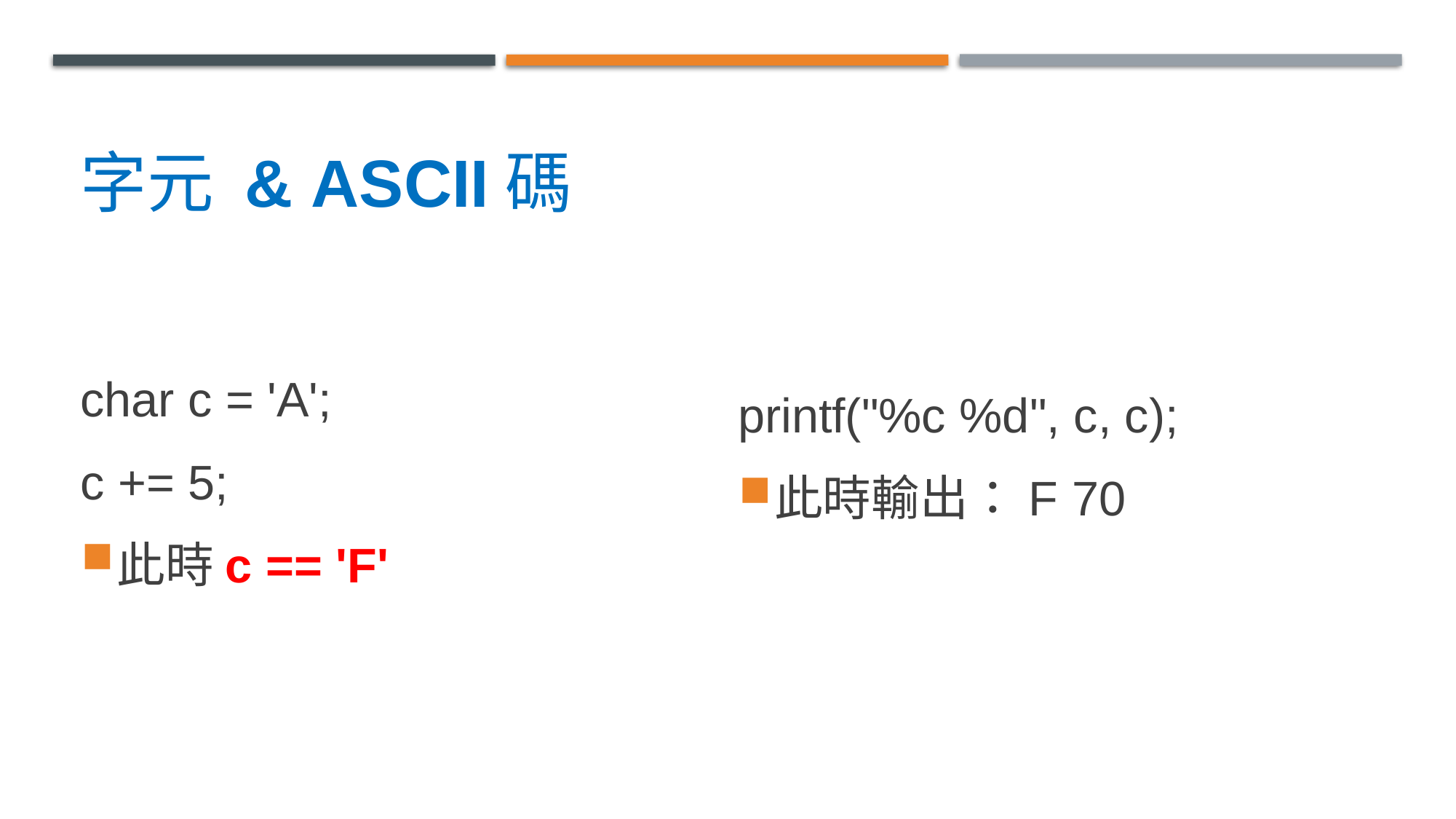

# 字元 & ASCII碼

char c = 'A';
c += 5;
此時c == 'F'

printf("%c %d", c, c);
此時輸出：F 70